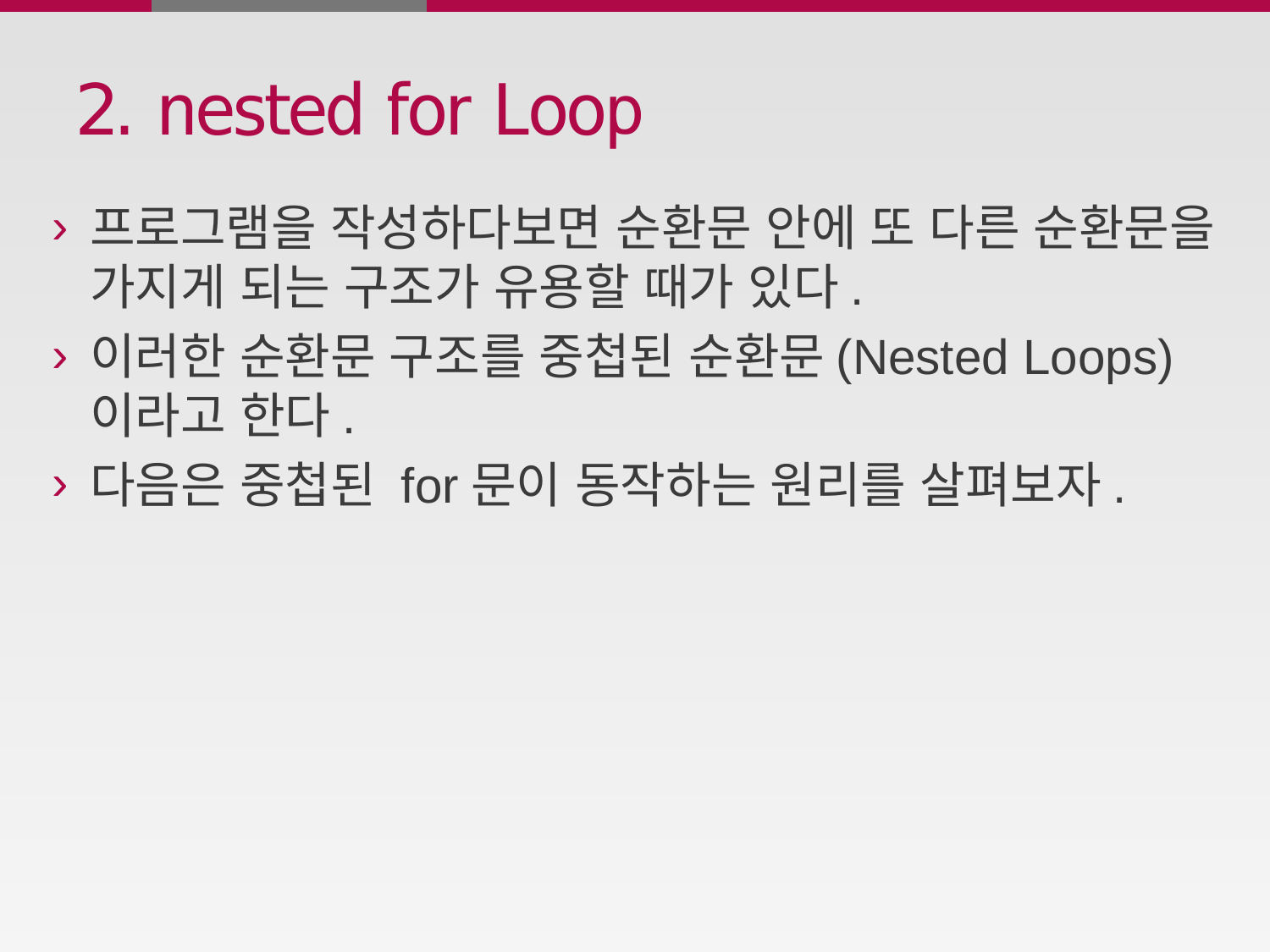

# 2. nested for Loop
프로그램을 작성하다보면 순환문 안에 또 다른 순환문을 가지게 되는 구조가 유용할 때가 있다.
이러한 순환문 구조를 중첩된 순환문(Nested Loops)이라고 한다.
다음은 중첩된 for문이 동작하는 원리를 살펴보자.